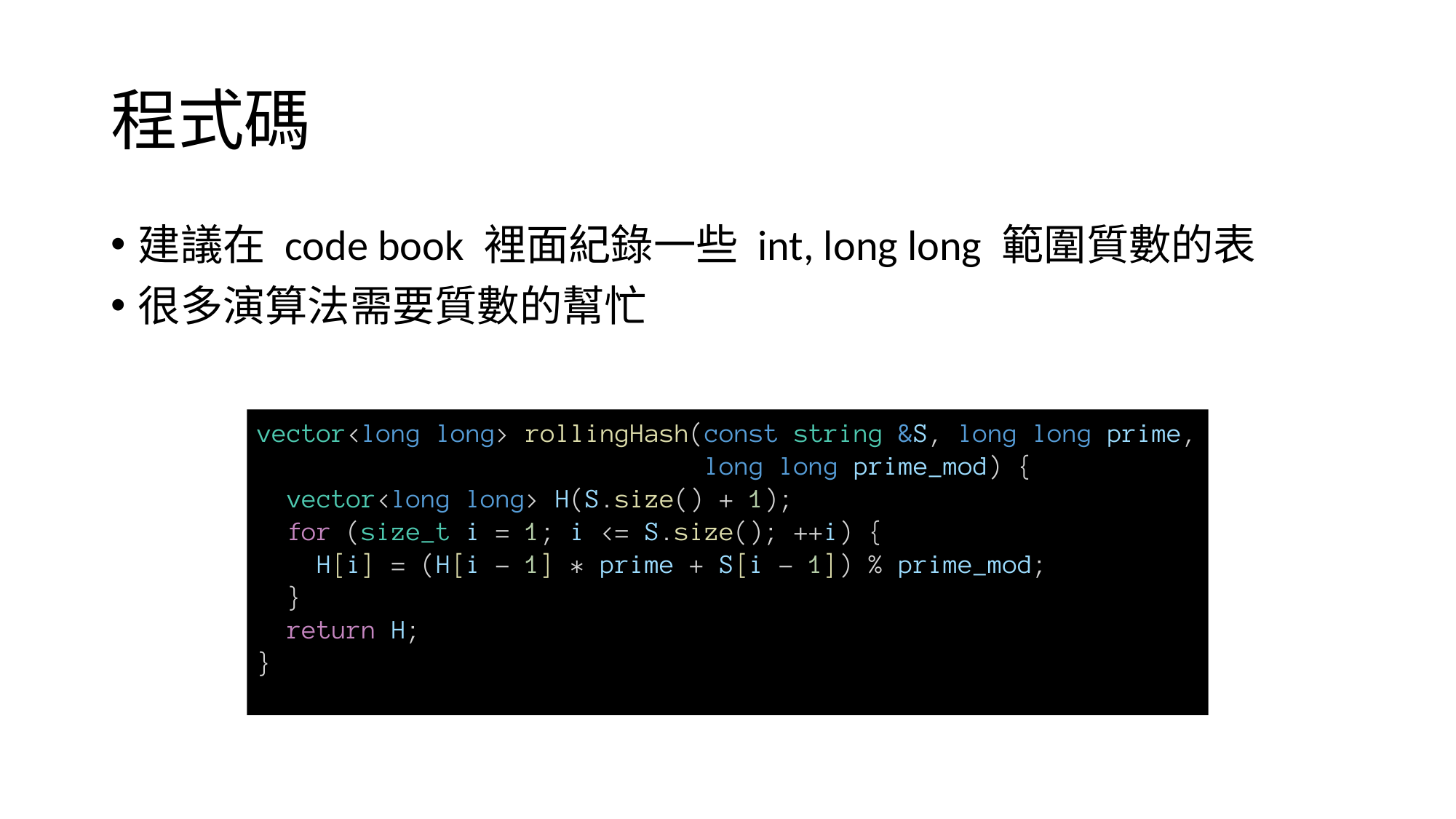

# 程式碼
建議在 code book 裡面紀錄一些 int, long long 範圍質數的表
很多演算法需要質數的幫忙
vector<long long> rollingHash(const string &S, long long prime,
                              long long prime_mod) {
  vector<long long> H(S.size() + 1);
  for (size_t i = 1; i <= S.size(); ++i) {
    H[i] = (H[i - 1] * prime + S[i - 1]) % prime_mod;
  }
  return H;
}